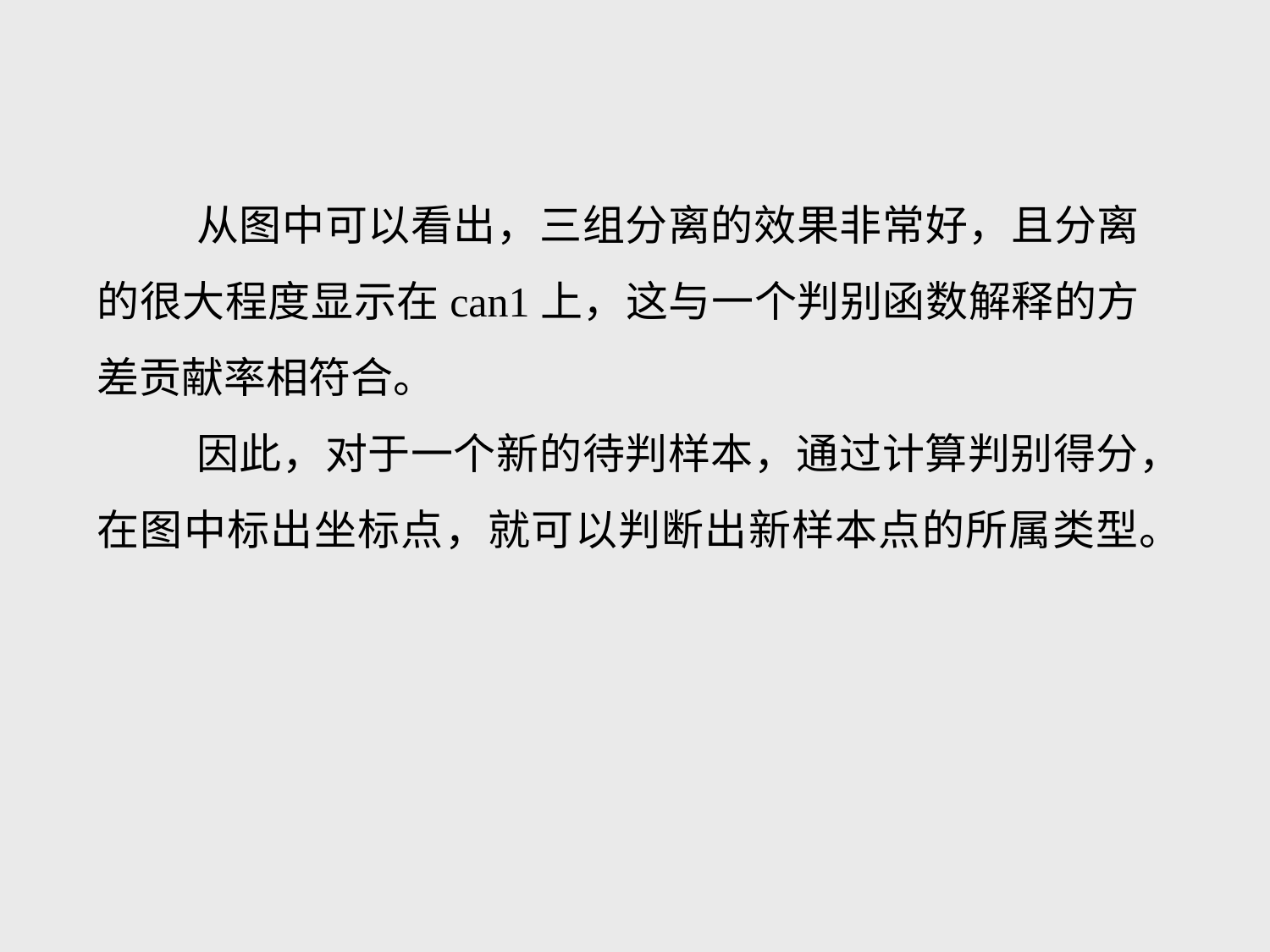

从图中可以看出，三组分离的效果非常好，且分离的很大程度显示在can1上，这与一个判别函数解释的方差贡献率相符合。
因此，对于一个新的待判样本，通过计算判别得分，在图中标出坐标点，就可以判断出新样本点的所属类型。